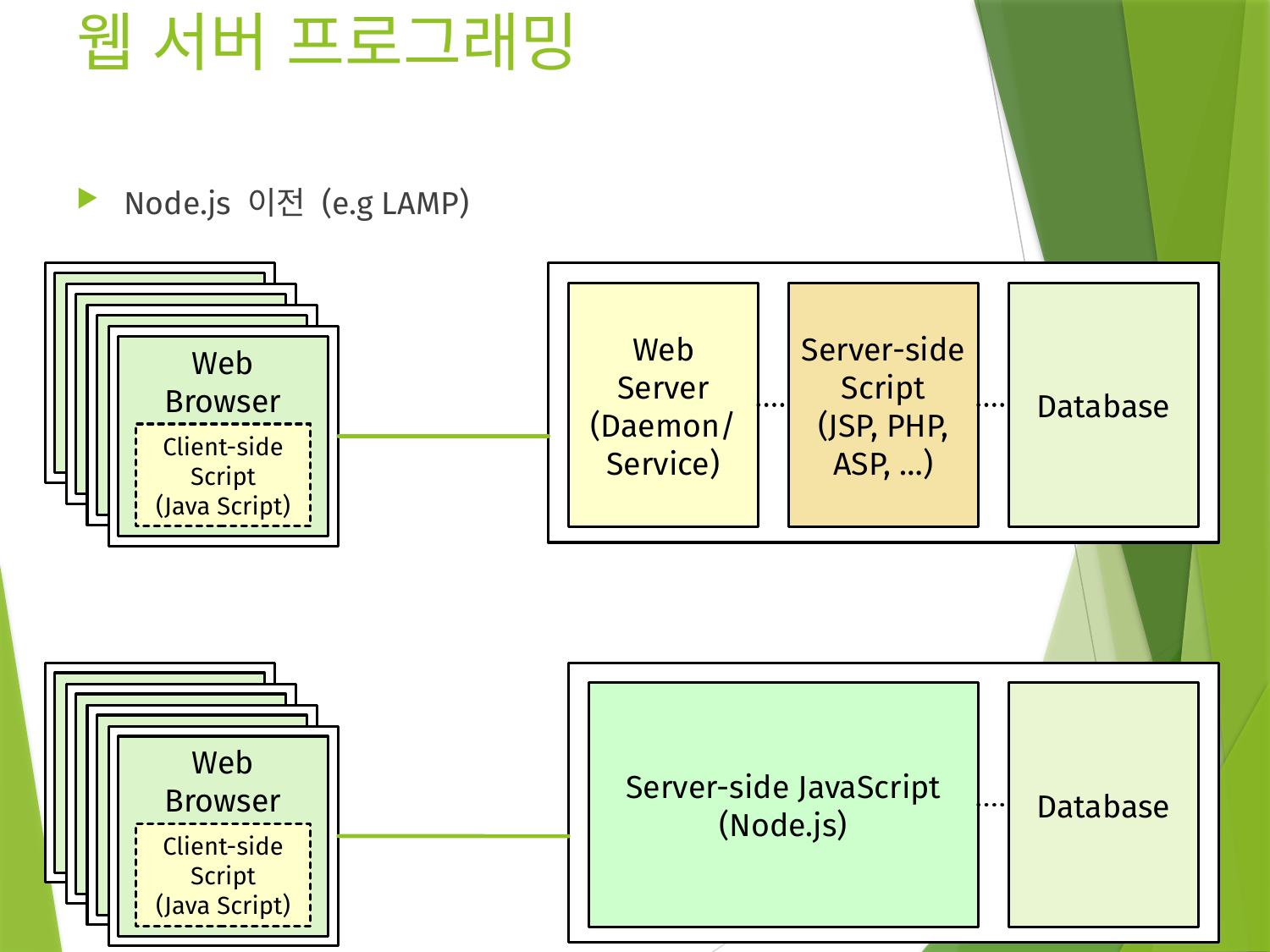

# 웹 서버 프로그래밍
Node.js 이전 (e.g LAMP)

Node.js 사용

Web Browser
Client-side Script
(Java Script)

Web
Server
(Daemon/
Service)
Server-side Script
(JSP, PHP, ASP, …)
Database

Web Browser
Client-side Script
(Java Script)

Web Browser
Client-side Script
(Java Script)

Web Browser
Client-side Script
(Java Script)

Web Browser
Client-side Script
(Java Script)

Server-side JavaScript
(Node.js)
Database

Web Browser
Client-side Script
(Java Script)

Web Browser
Client-side Script
(Java Script)

Web Browser
Client-side Script
(Java Script)